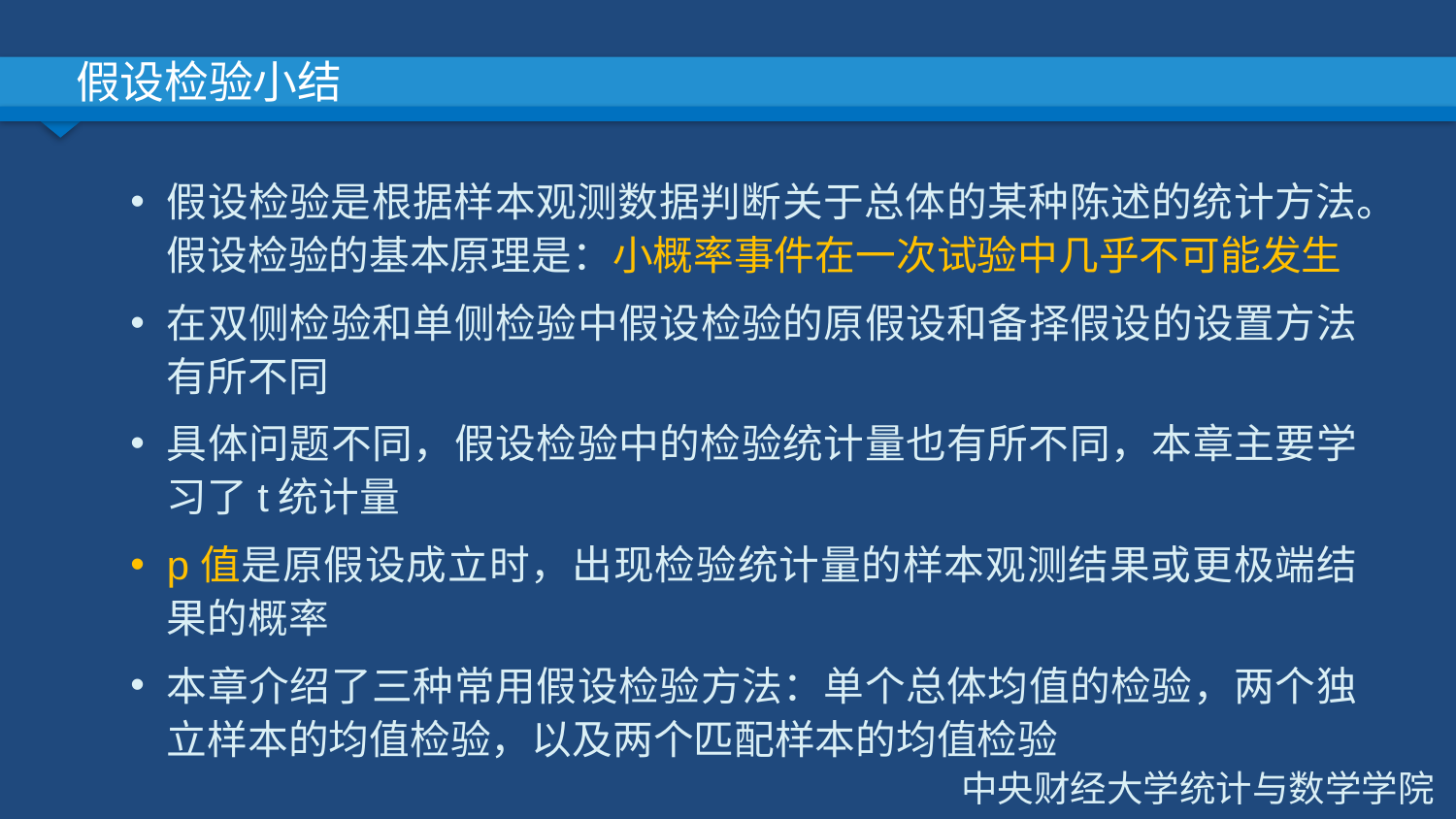

# 假设检验小结
假设检验是根据样本观测数据判断关于总体的某种陈述的统计方法。假设检验的基本原理是：小概率事件在一次试验中几乎不可能发生
在双侧检验和单侧检验中假设检验的原假设和备择假设的设置方法有所不同
具体问题不同，假设检验中的检验统计量也有所不同，本章主要学习了t统计量
p值是原假设成立时，出现检验统计量的样本观测结果或更极端结果的概率
本章介绍了三种常用假设检验方法：单个总体均值的检验，两个独立样本的均值检验，以及两个匹配样本的均值检验